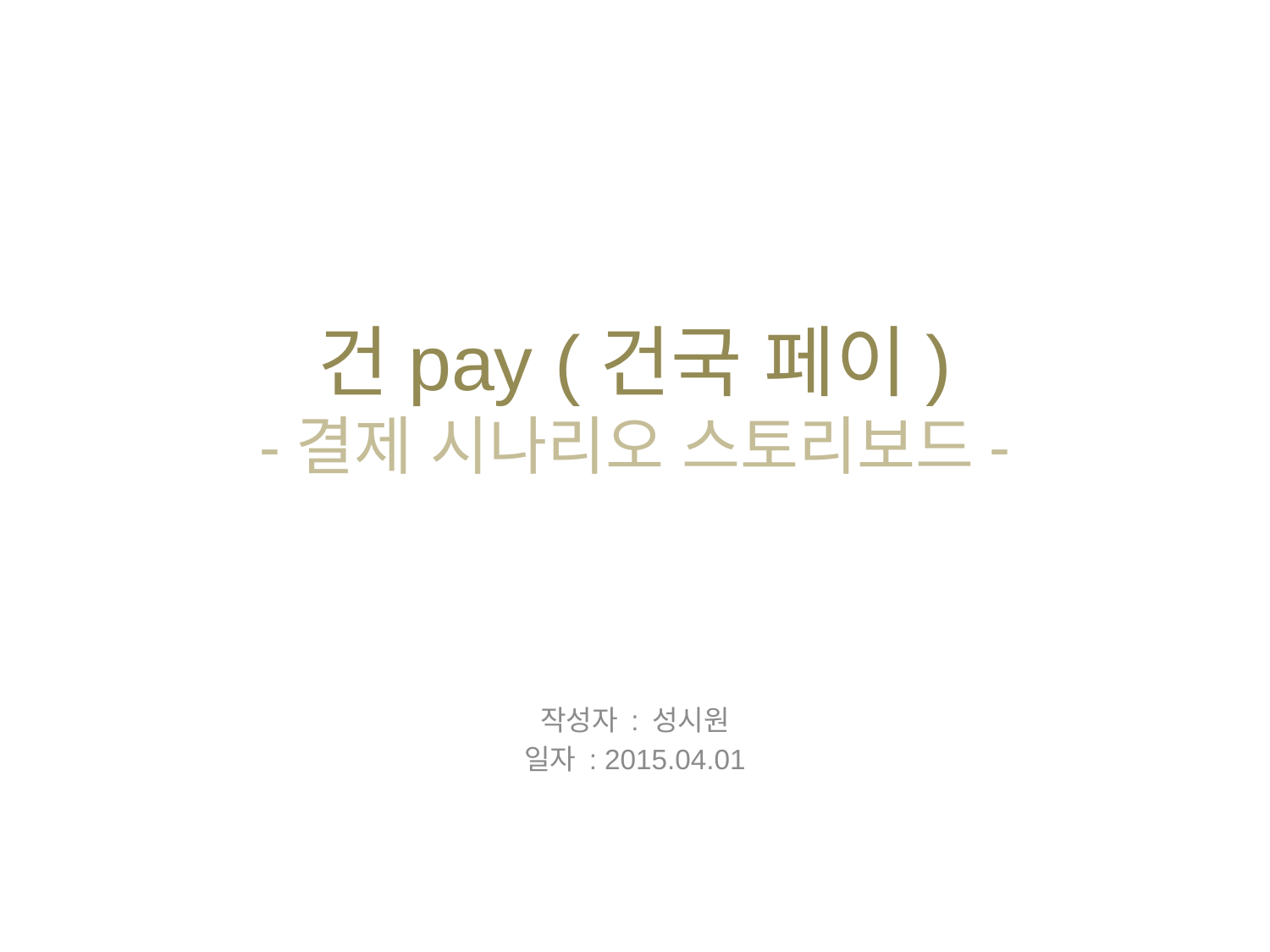

# 건pay (건국 페이) -결제 시나리오 스토리보드-
작성자 : 성시원
일자 : 2015.04.01